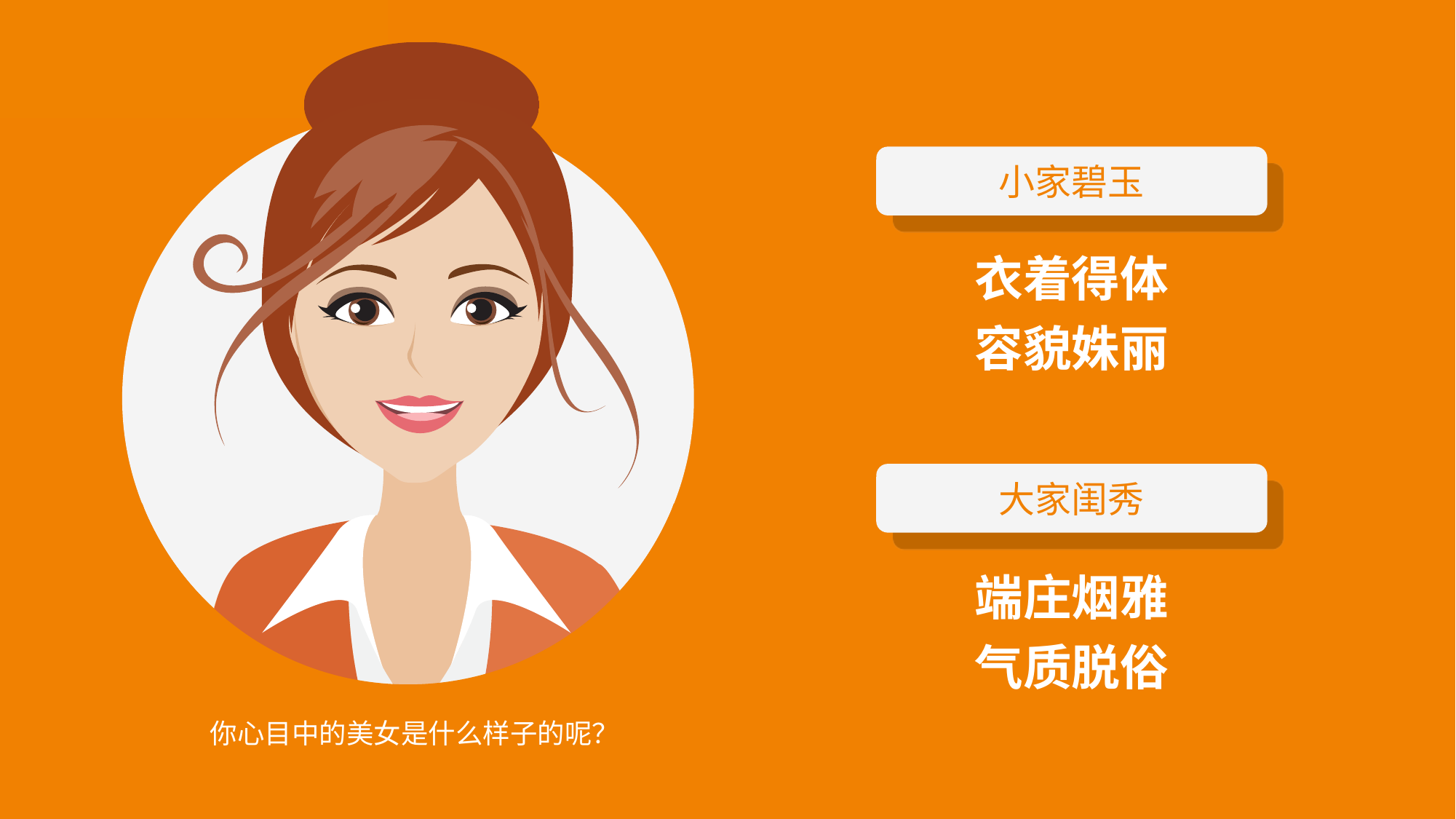

小家碧玉
衣着得体
容貌姝丽
大家闺秀
端庄烟雅
气质脱俗
你心目中的美女是什么样子的呢？